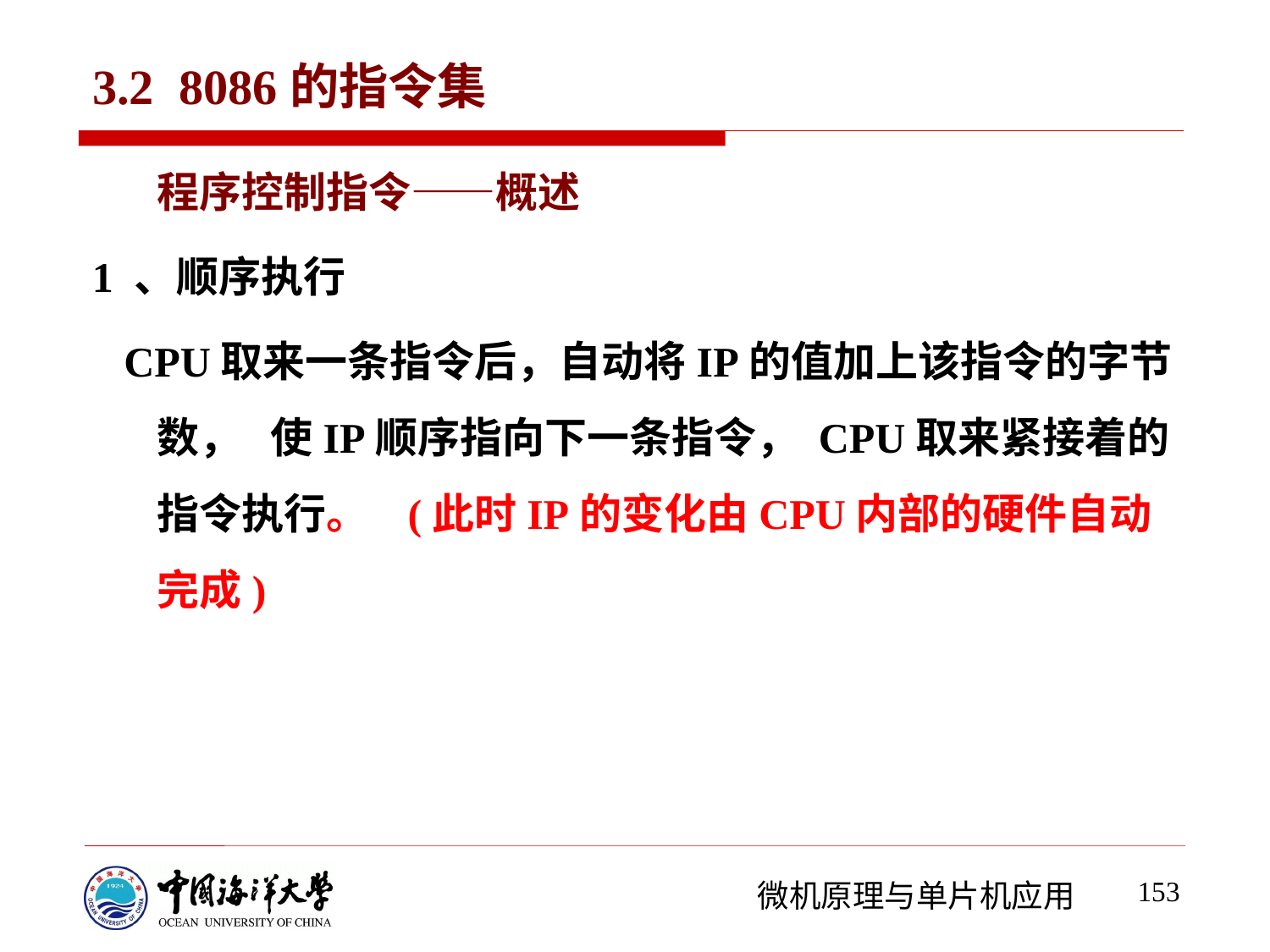

# 3.2  8086的指令集
程序控制指令——概述
1 、顺序执行
   CPU取来一条指令后，自动将IP的值加上该指令的字节数，   使IP顺序指向下一条指令， CPU取来紧接着的指令执行。   (此时IP的变化由CPU内部的硬件自动完成)

153